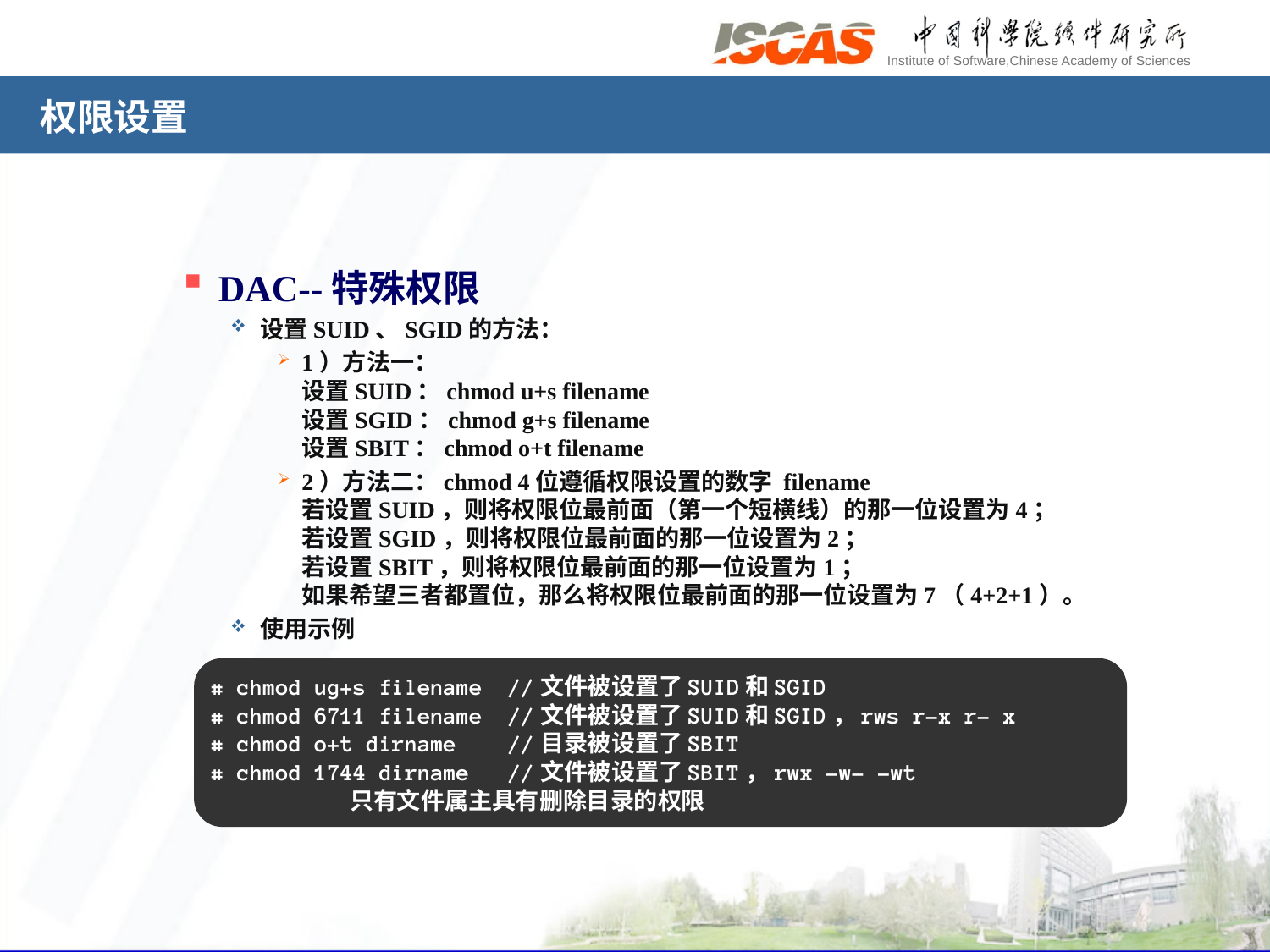

# 权限设置
DAC--特殊权限
设置SUID、SGID的方法：
1）方法一：
设置SUID：chmod u+s filename
设置SGID：chmod g+s filename
设置SBIT：chmod o+t filename
2）方法二：chmod 4位遵循权限设置的数字 filename
若设置SUID，则将权限位最前面（第一个短横线）的那一位设置为4；
若设置SGID，则将权限位最前面的那一位设置为2；
若设置SBIT，则将权限位最前面的那一位设置为1；
如果希望三者都置位，那么将权限位最前面的那一位设置为7（4+2+1）。
使用示例

# chmod ug+s filename  //文件被设置了SUID和SGID
# chmod 6711 filename  //文件被设置了SUID和SGID，rws r-x r- x
# chmod o+t dirname    //目录被设置了SBIT
# chmod 1744 dirname   //文件被设置了SBIT，rwx -w- -wt
                         只有文件属主具有删除目录的权限